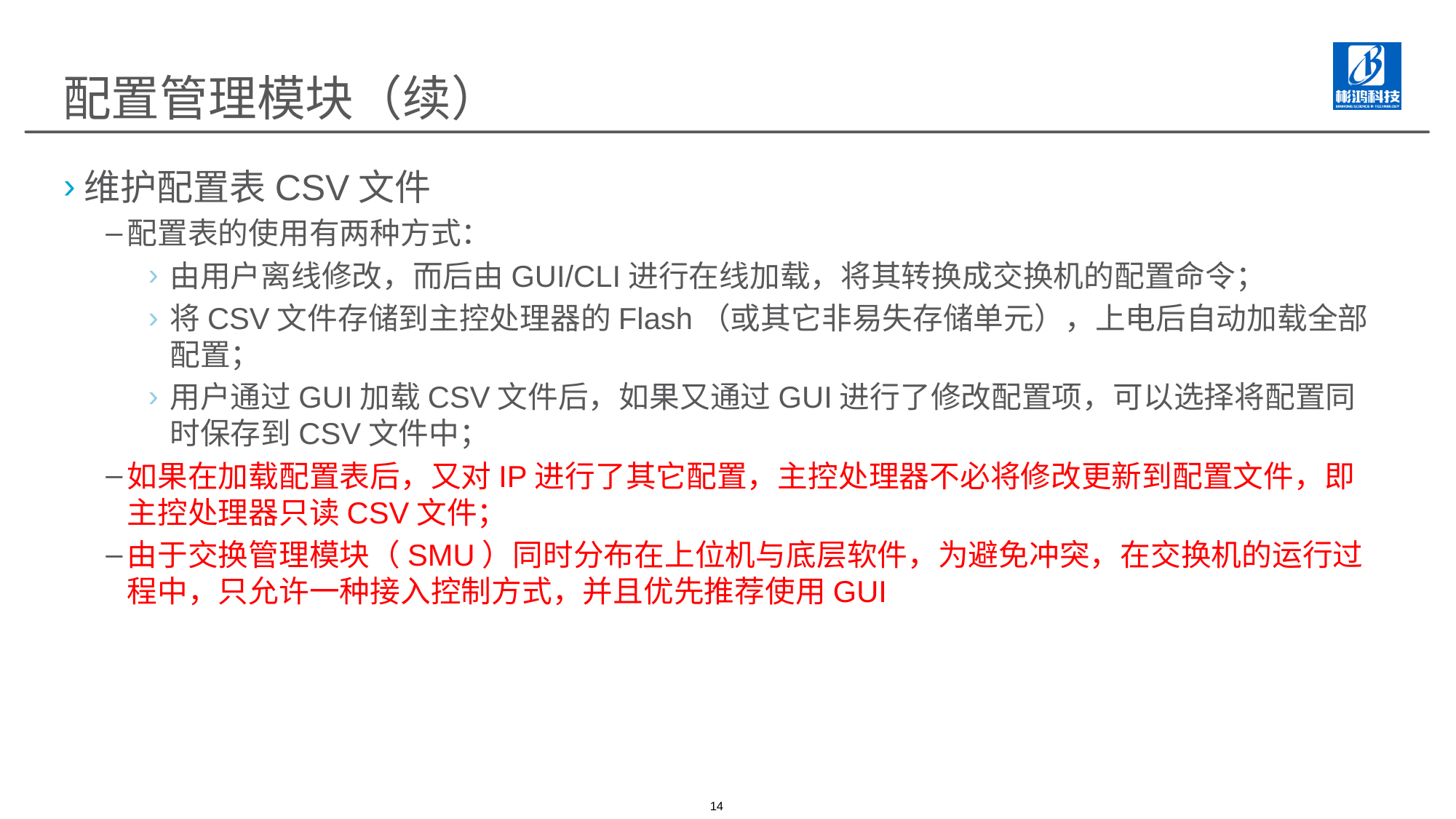

# 配置管理模块（续）
维护配置表CSV文件
配置表的使用有两种方式：
由用户离线修改，而后由GUI/CLI进行在线加载，将其转换成交换机的配置命令；
将CSV文件存储到主控处理器的Flash（或其它非易失存储单元），上电后自动加载全部配置；
用户通过GUI加载CSV文件后，如果又通过GUI进行了修改配置项，可以选择将配置同时保存到CSV文件中；
如果在加载配置表后，又对IP进行了其它配置，主控处理器不必将修改更新到配置文件，即主控处理器只读CSV文件；
由于交换管理模块（SMU）同时分布在上位机与底层软件，为避免冲突，在交换机的运行过程中，只允许一种接入控制方式，并且优先推荐使用GUI